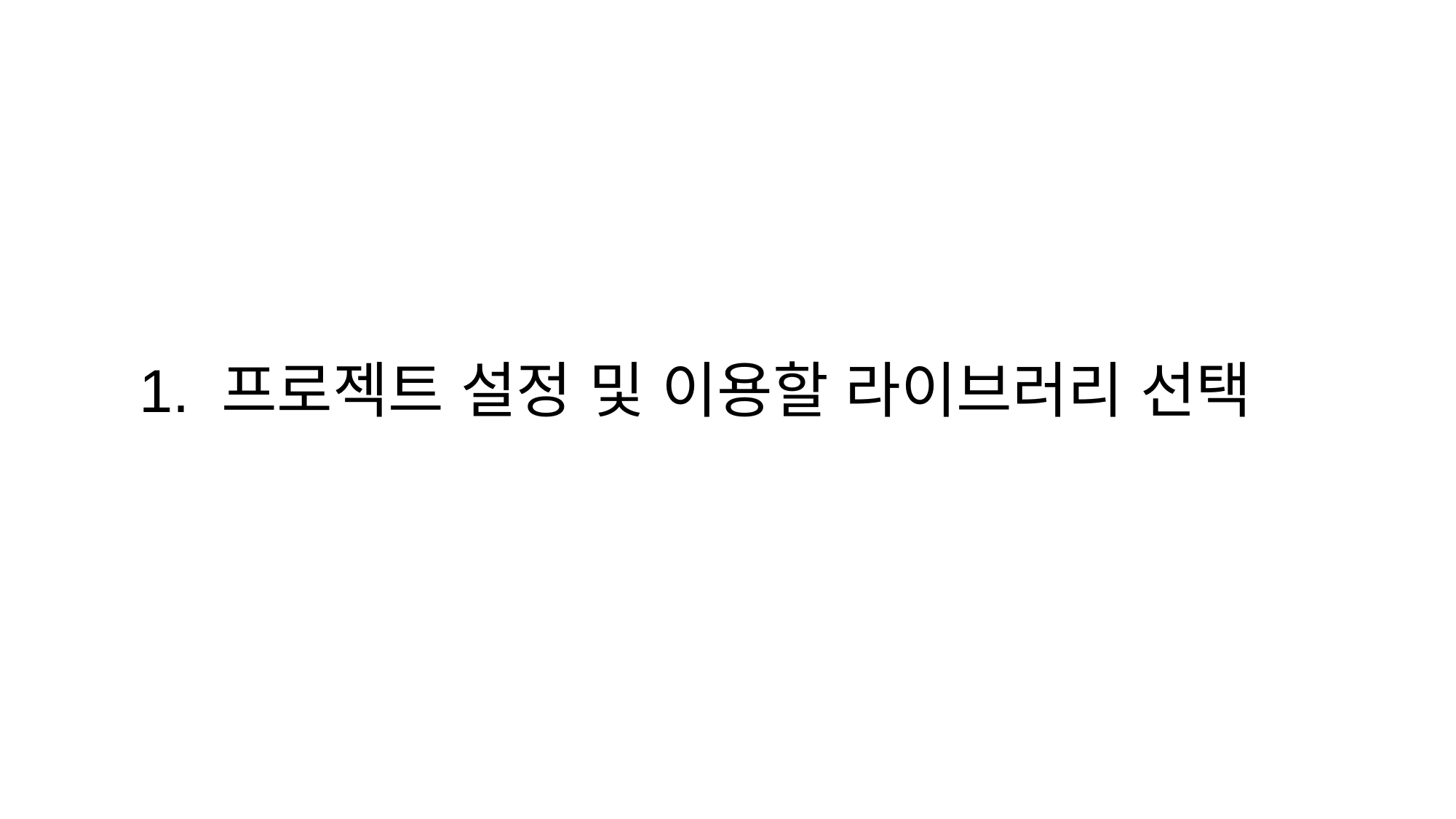

1. 프로젝트 설정 및 이용할 라이브러리 선택